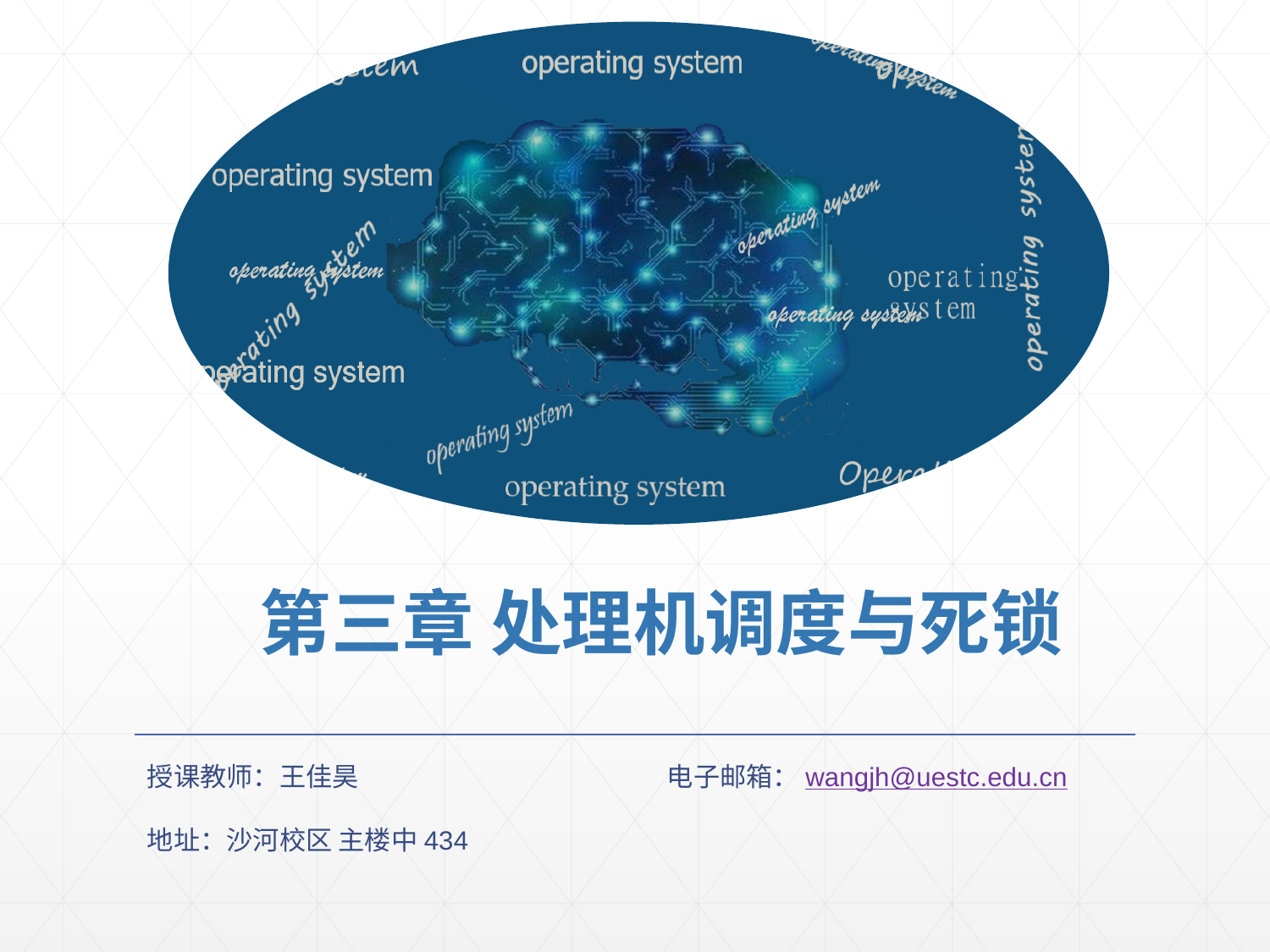

# 第三章 处理机调度与死锁
授课教师：王佳昊			  电子邮箱：wangjh@uestc.edu.cn

地址：沙河校区 主楼中434